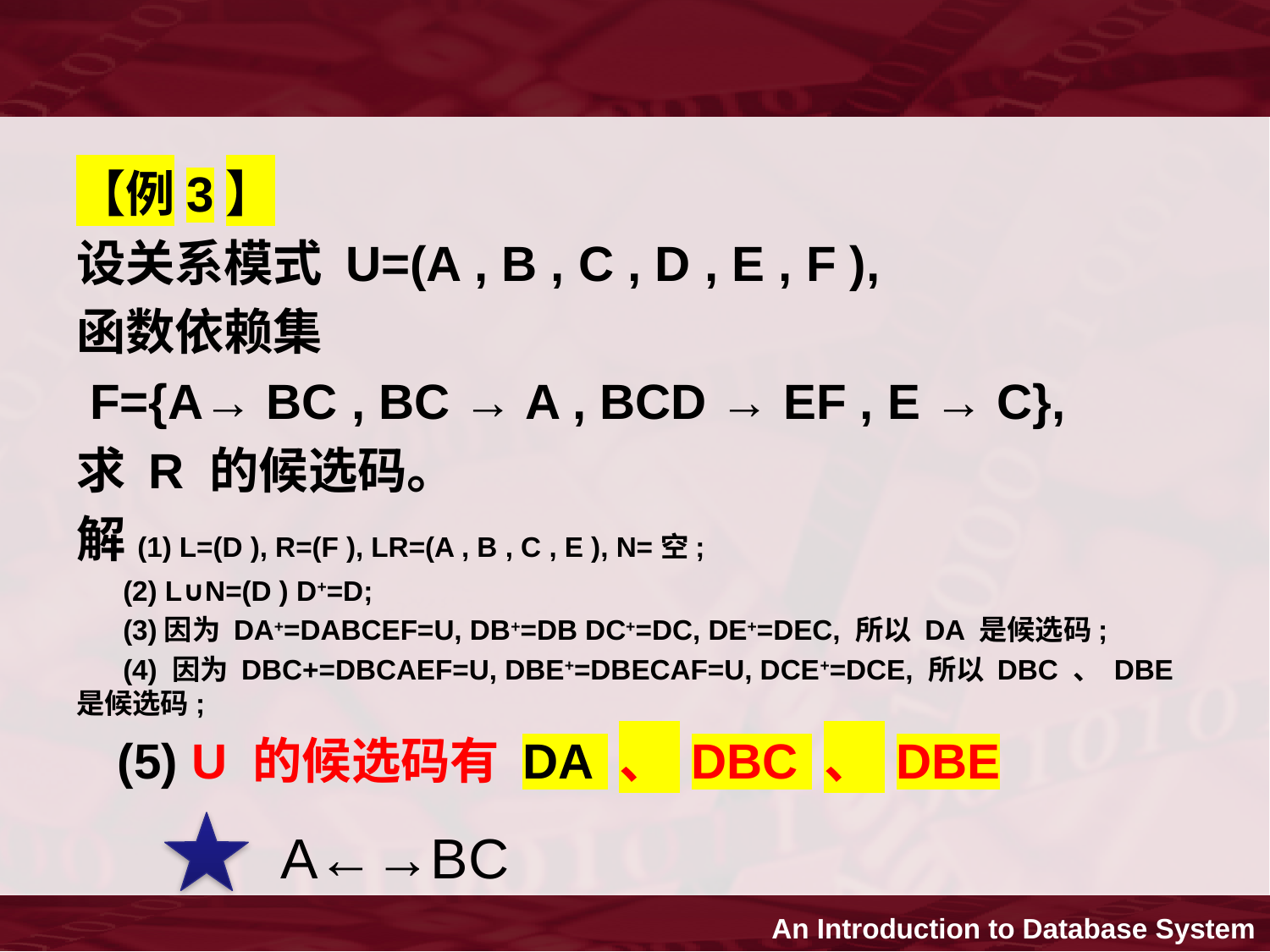

#
【例3】
设关系模式 U=(A , B , C , D , E , F ),
函数依赖集
 F={A→ BC , BC → A , BCD → EF , E → C},
求 R 的候选码。
解(1) L=(D ), R=(F ), LR=(A , B , C , E ), N=空;
      (2) L∪N=(D ) D+=D;
      (3)因为 DA+=DABCEF=U, DB+=DB DC+=DC, DE+=DEC, 所以 DA 是候选码;
      (4) 因为 DBC+=DBCAEF=U, DBE+=DBECAF=U, DCE+=DCE, 所以 DBC 、 DBE 是候选码;
   (5) U 的候选码有 DA 、 DBC 、 DBE

A←→BC